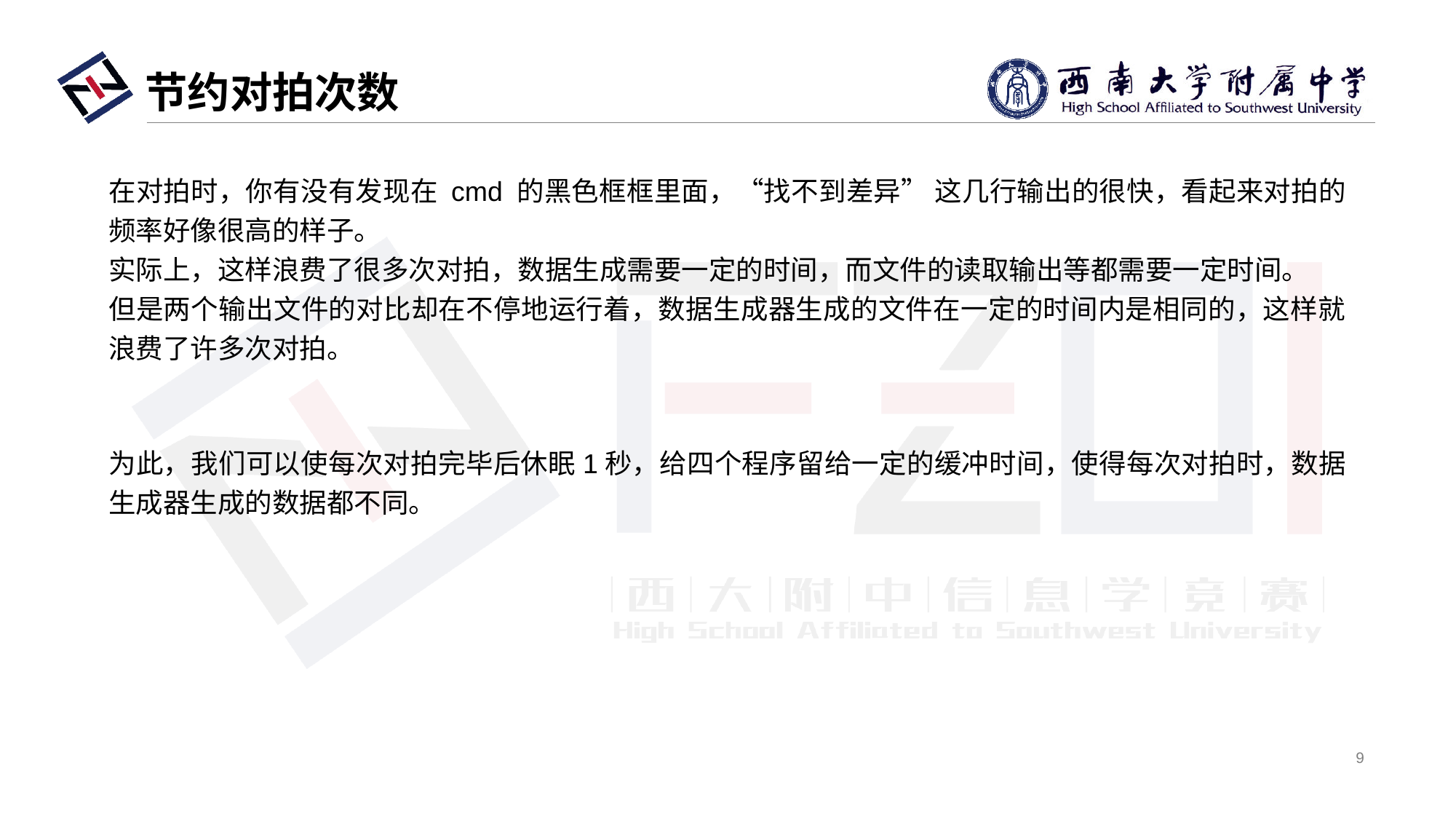

# 节约对拍次数
在对拍时，你有没有发现在 cmd 的黑色框框里面，“找不到差异” 这几行输出的很快，看起来对拍的频率好像很高的样子。
实际上，这样浪费了很多次对拍，数据生成需要一定的时间，而文件的读取输出等都需要一定时间。
但是两个输出文件的对比却在不停地运行着，数据生成器生成的文件在一定的时间内是相同的，这样就浪费了许多次对拍。
为此，我们可以使每次对拍完毕后休眠1秒，给四个程序留给一定的缓冲时间，使得每次对拍时，数据生成器生成的数据都不同。

9